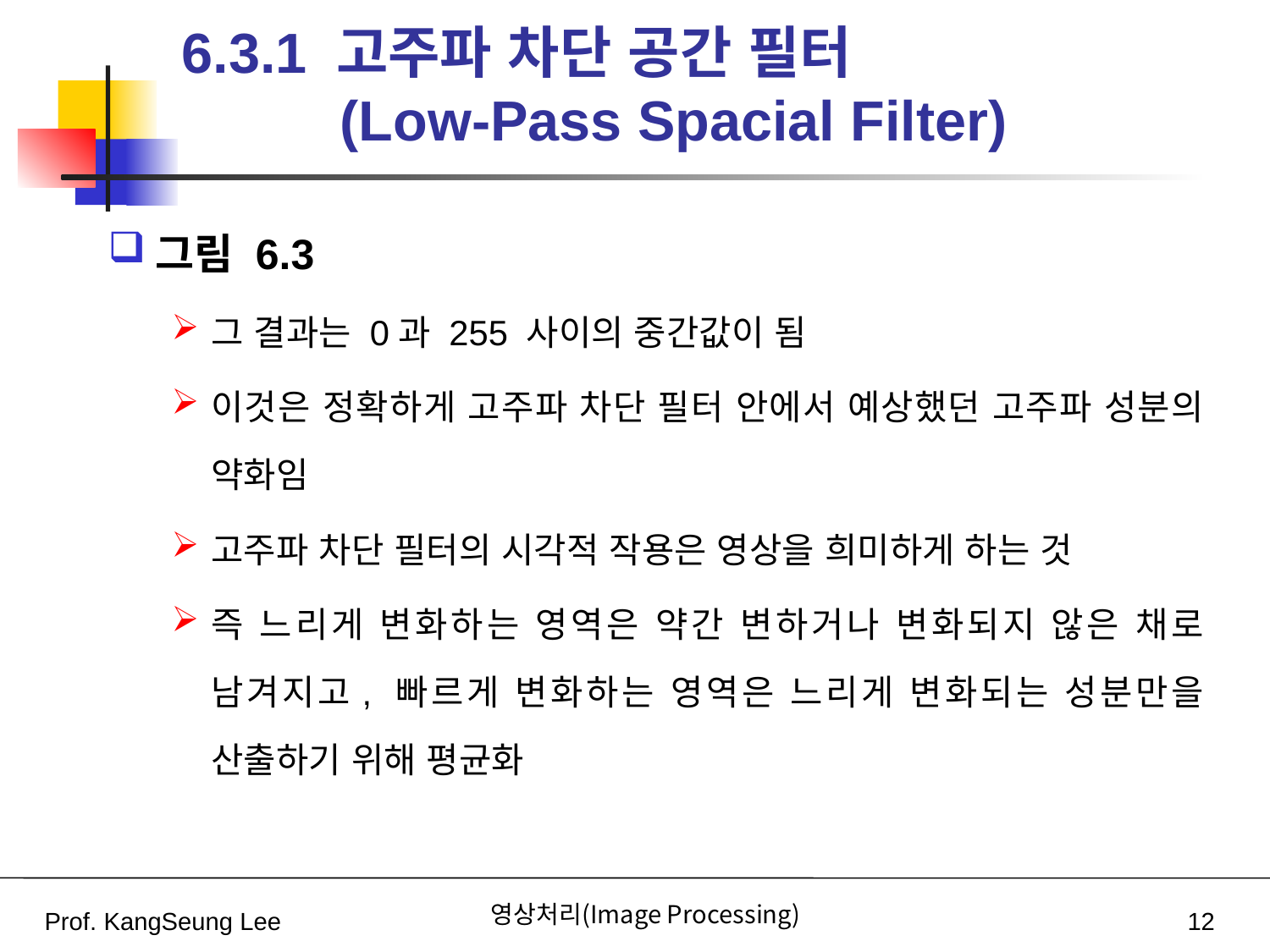

6.3.1 고주파 차단 공간 필터
	  (Low-Pass Spacial Filter)
그림 6.3
그 결과는 0과 255 사이의 중간값이 됨
이것은 정확하게 고주파 차단 필터 안에서 예상했던 고주파 성분의 약화임
고주파 차단 필터의 시각적 작용은 영상을 희미하게 하는 것
즉 느리게 변화하는 영역은 약간 변하거나 변화되지 않은 채로 남겨지고, 빠르게 변화하는 영역은 느리게 변화되는 성분만을 산출하기 위해 평균화
Prof. KangSeung Lee
영상처리(Image Processing)
12